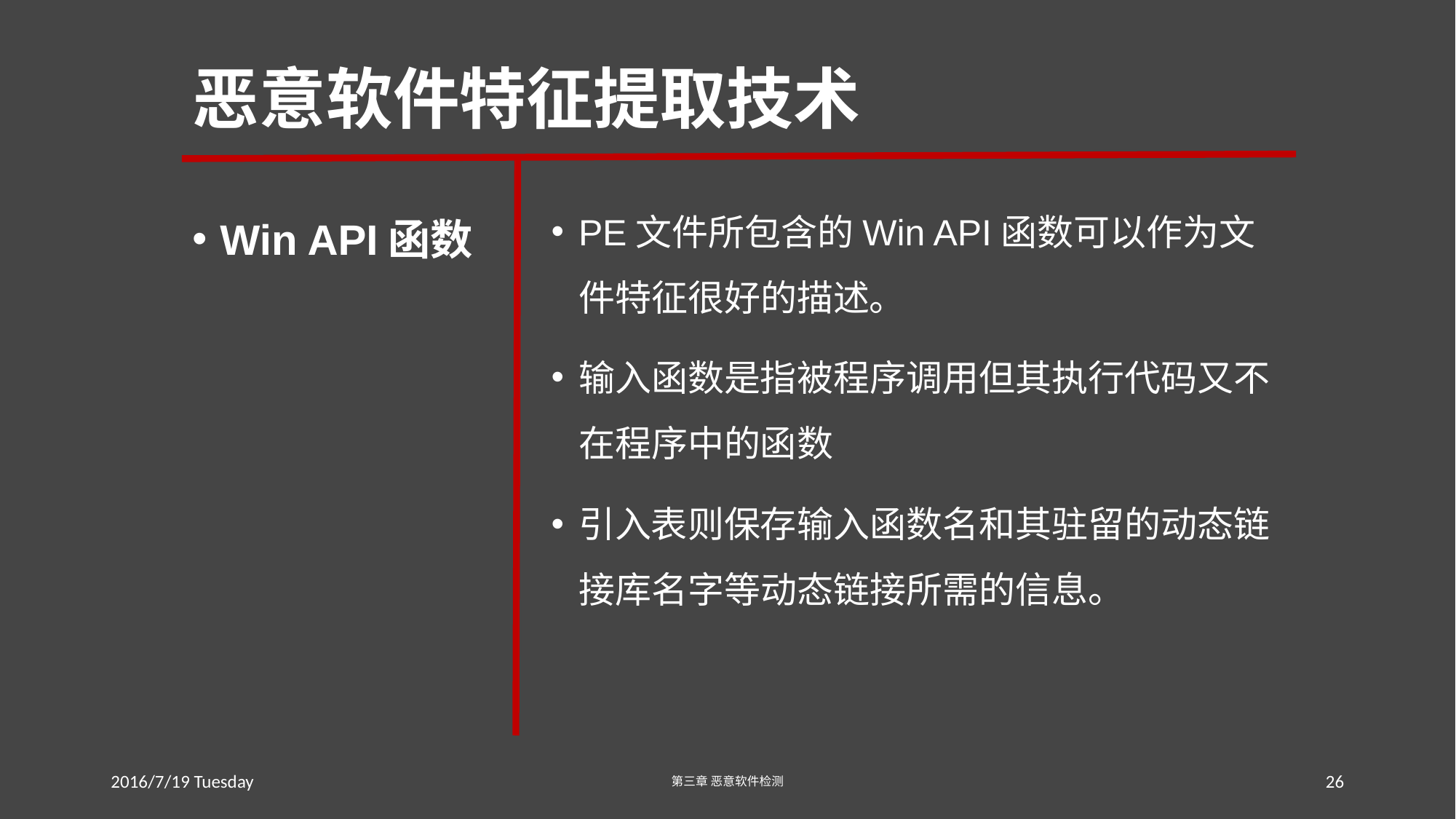

# 恶意软件特征提取技术
Win API函数
PE文件所包含的Win API函数可以作为文件特征很好的描述。
输入函数是指被程序调用但其执行代码又不在程序中的函数
引入表则保存输入函数名和其驻留的动态链接库名字等动态链接所需的信息。
2016/7/19 Tuesday
第三章 恶意软件检测
26